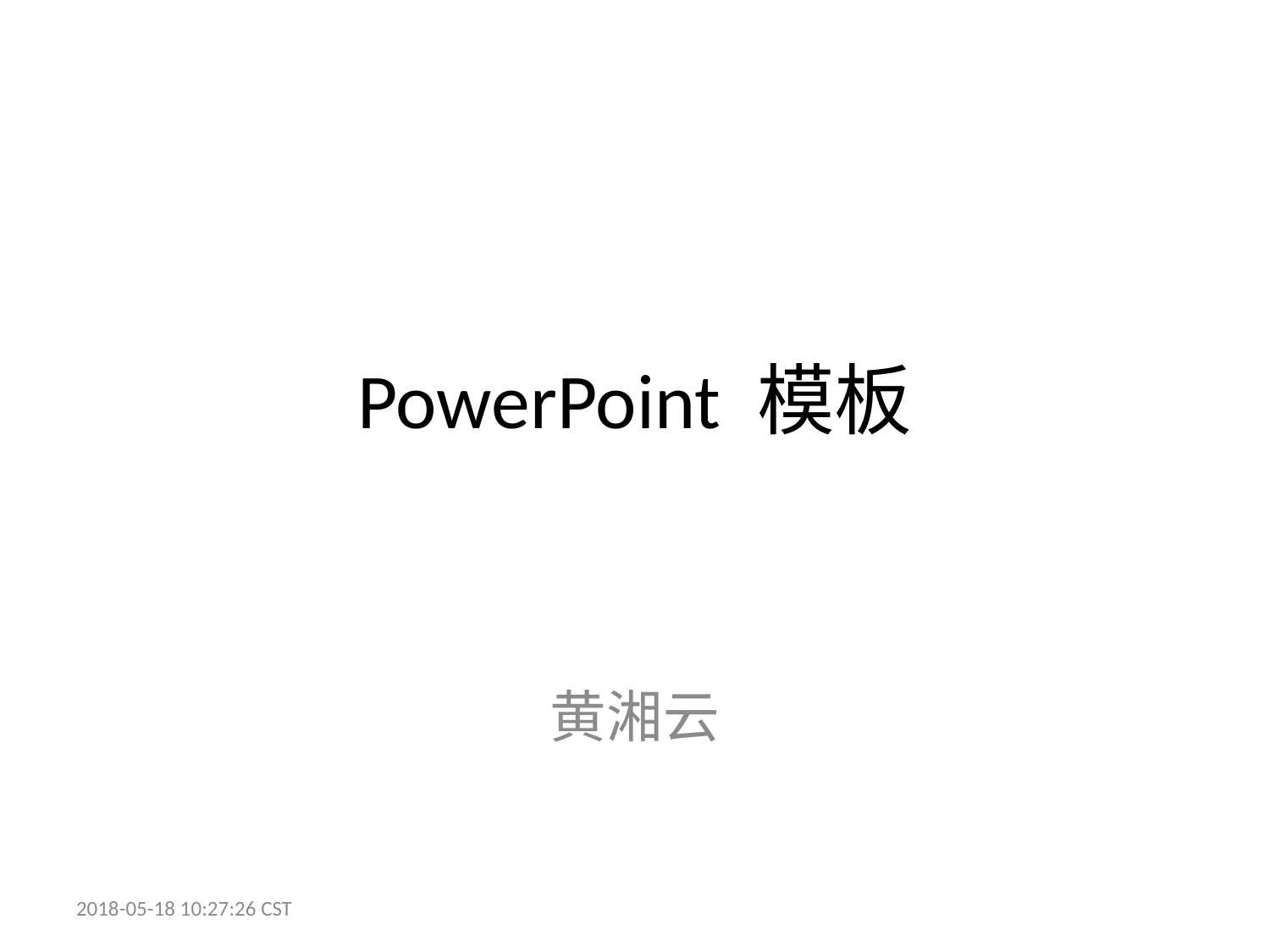

# PowerPoint 模板
黄湘云
2018-05-18 10:27:26 CST